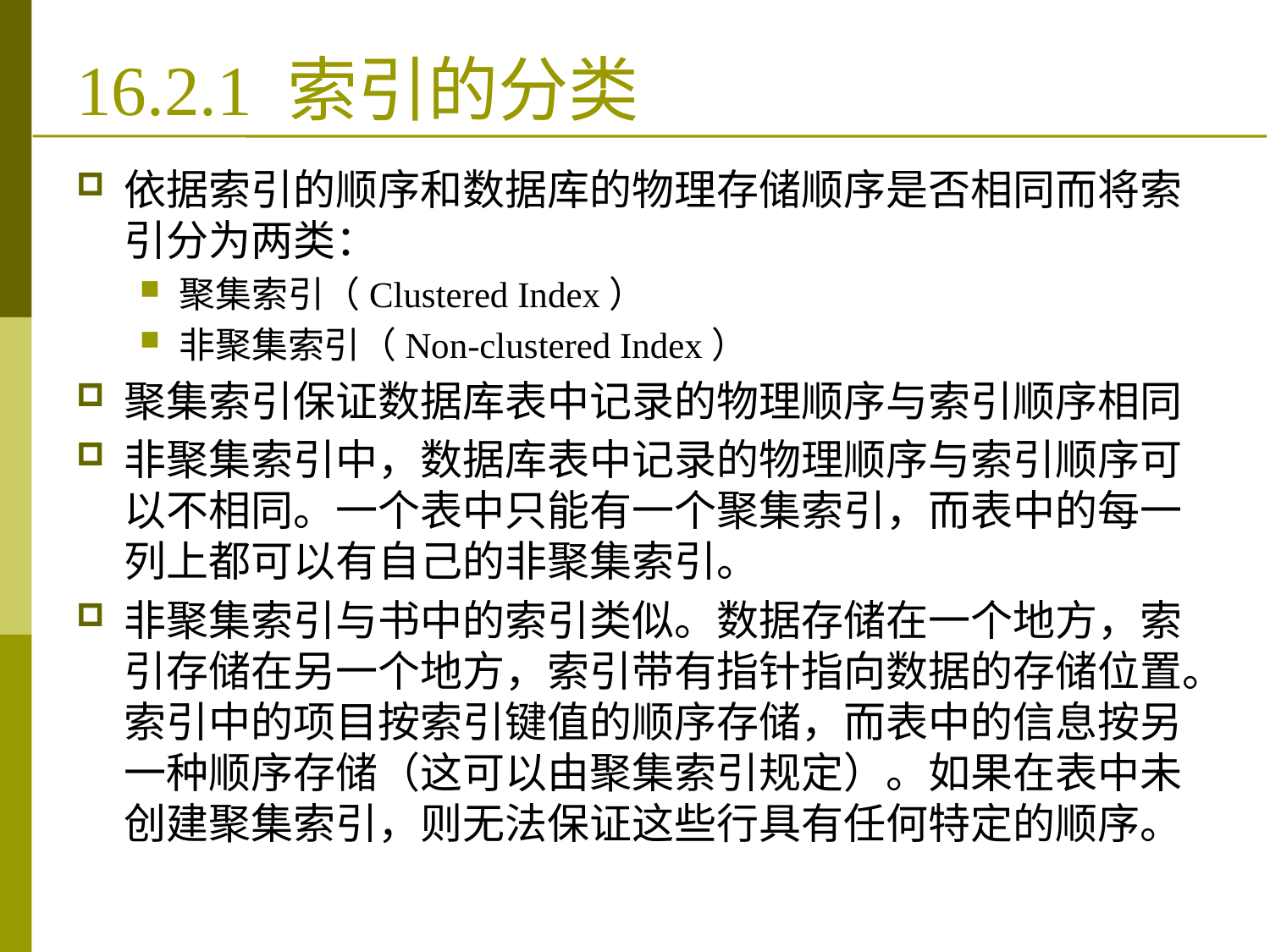

# 16.2.1 索引的分类
依据索引的顺序和数据库的物理存储顺序是否相同而将索引分为两类：
聚集索引（Clustered Index）
非聚集索引（Non-clustered Index）
聚集索引保证数据库表中记录的物理顺序与索引顺序相同
非聚集索引中，数据库表中记录的物理顺序与索引顺序可以不相同。一个表中只能有一个聚集索引，而表中的每一列上都可以有自己的非聚集索引。
非聚集索引与书中的索引类似。数据存储在一个地方，索引存储在另一个地方，索引带有指针指向数据的存储位置。索引中的项目按索引键值的顺序存储，而表中的信息按另一种顺序存储（这可以由聚集索引规定）。如果在表中未创建聚集索引，则无法保证这些行具有任何特定的顺序。